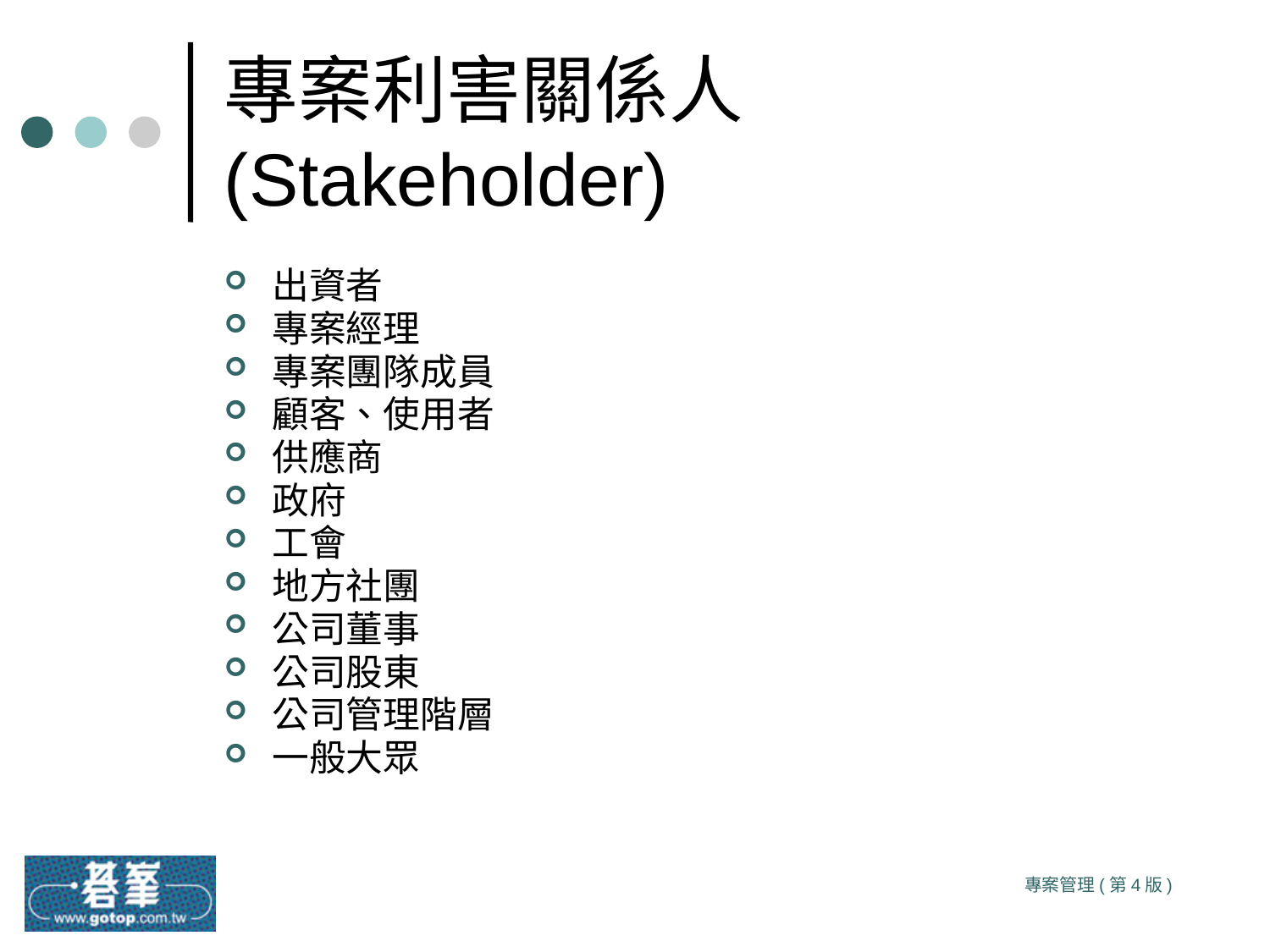

# 專案利害關係人(Stakeholder)
出資者
專案經理
專案團隊成員
顧客、使用者
供應商
政府
工會
地方社團
公司董事
公司股東
公司管理階層
一般大眾
專案管理(第4版)